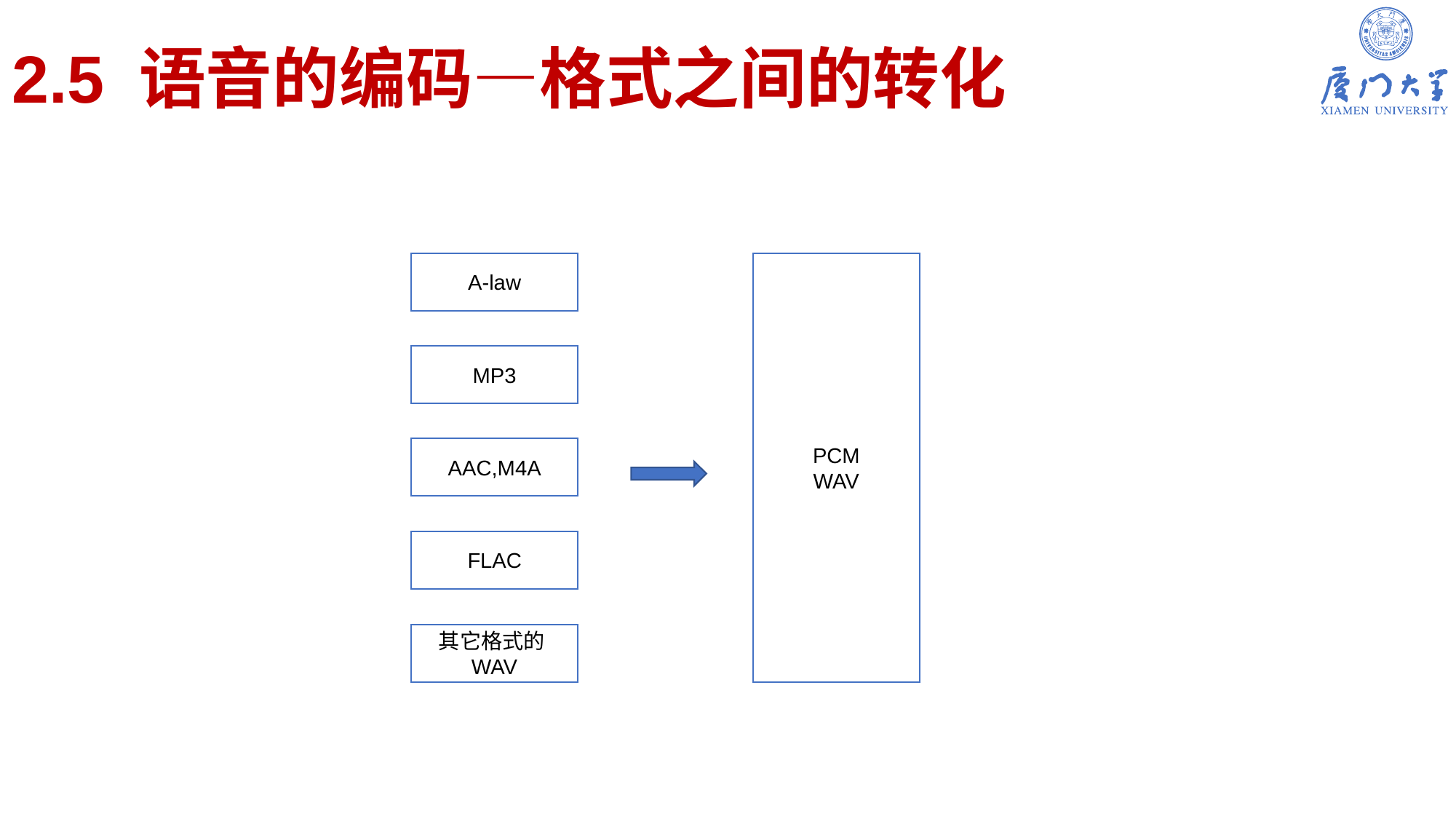

# 2.5 语音的编码—格式之间的转化
PCM
WAV
A-law
MP3
AAC,M4A

FLAC
其它格式的WAV